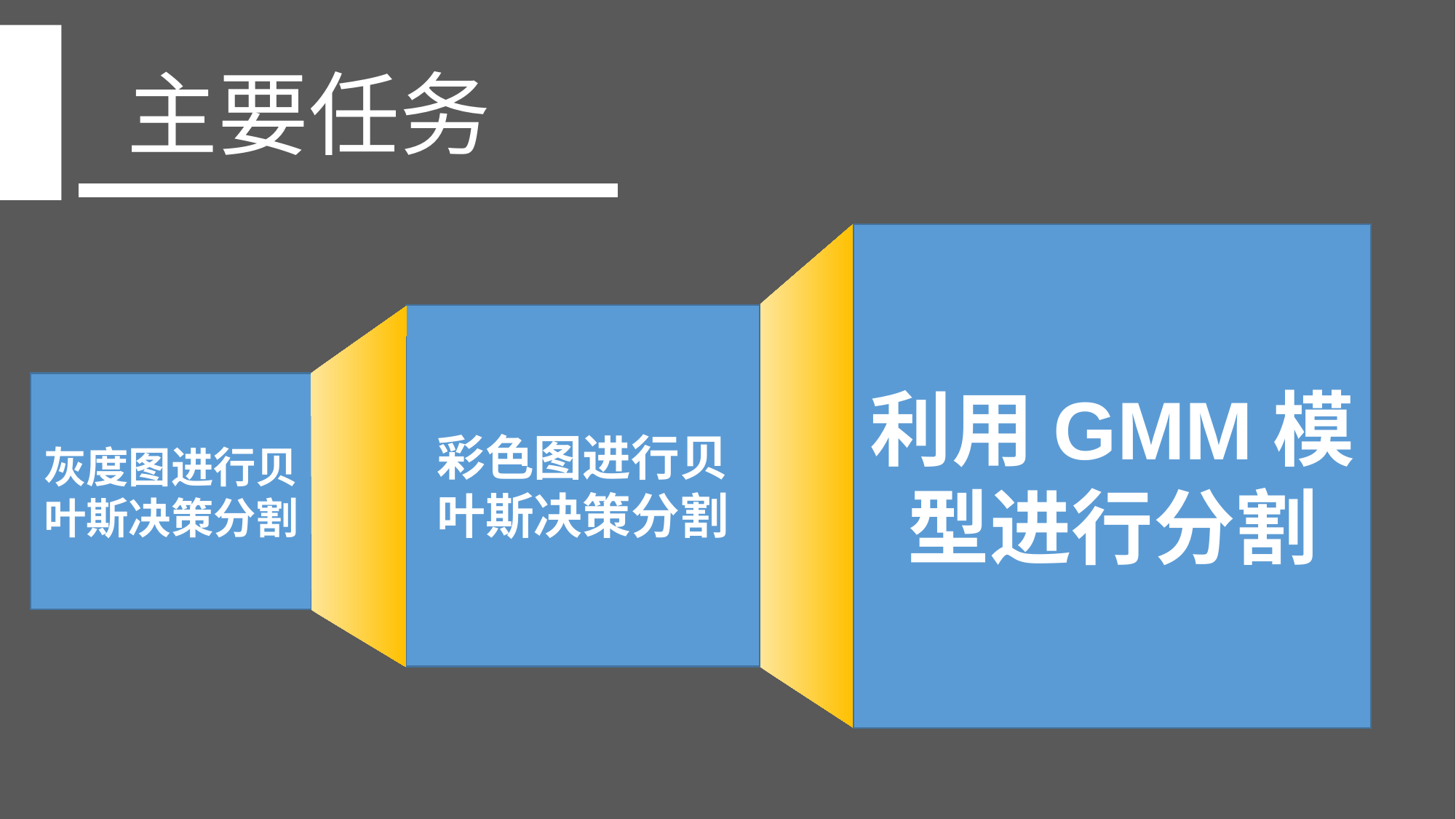

主要任务

利用GMM模型进行分割
彩色图进行贝叶斯决策分割

灰度图进行贝叶斯决策分割